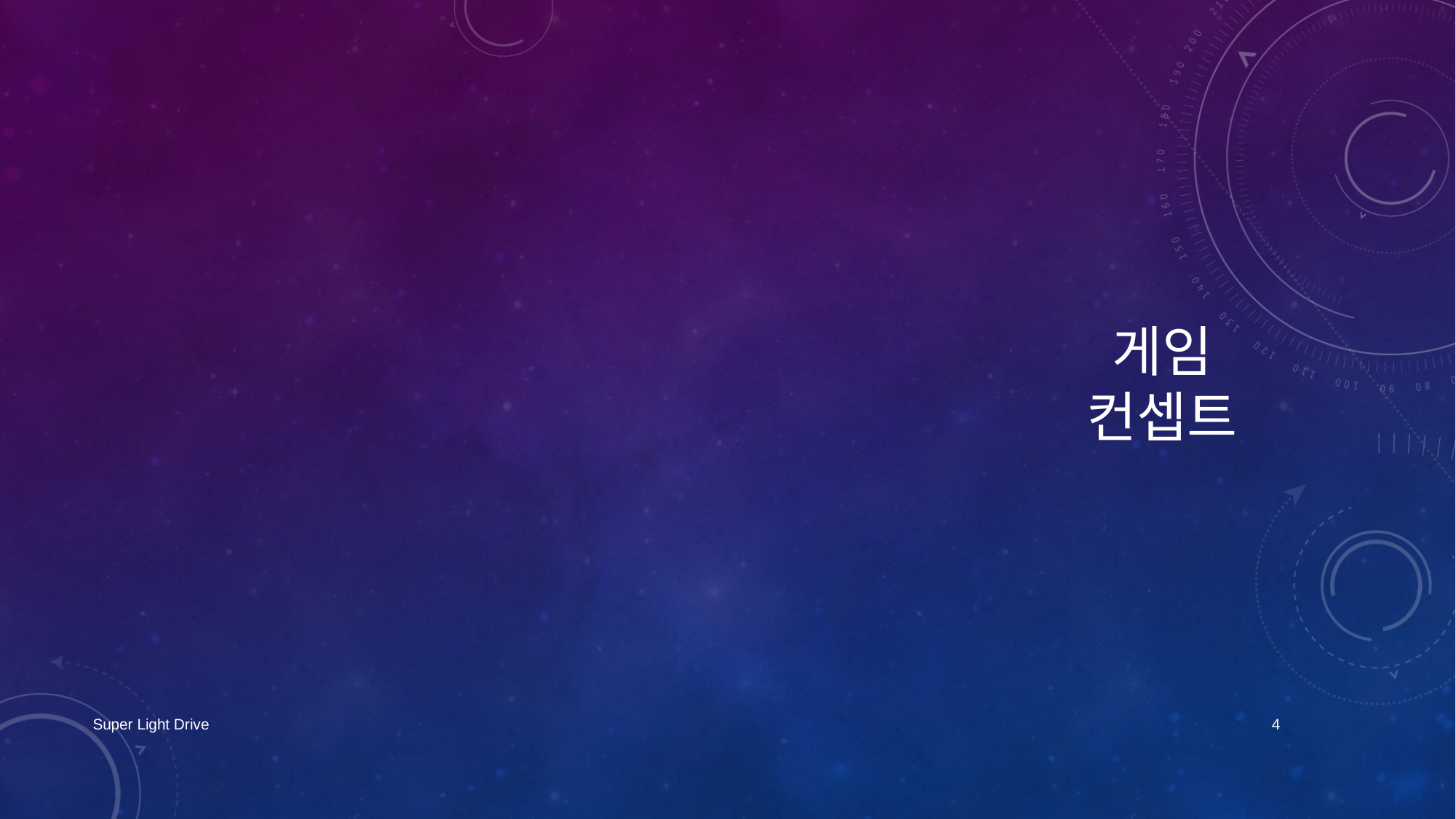

# 게임 컨셉트

Super Light Drive
4